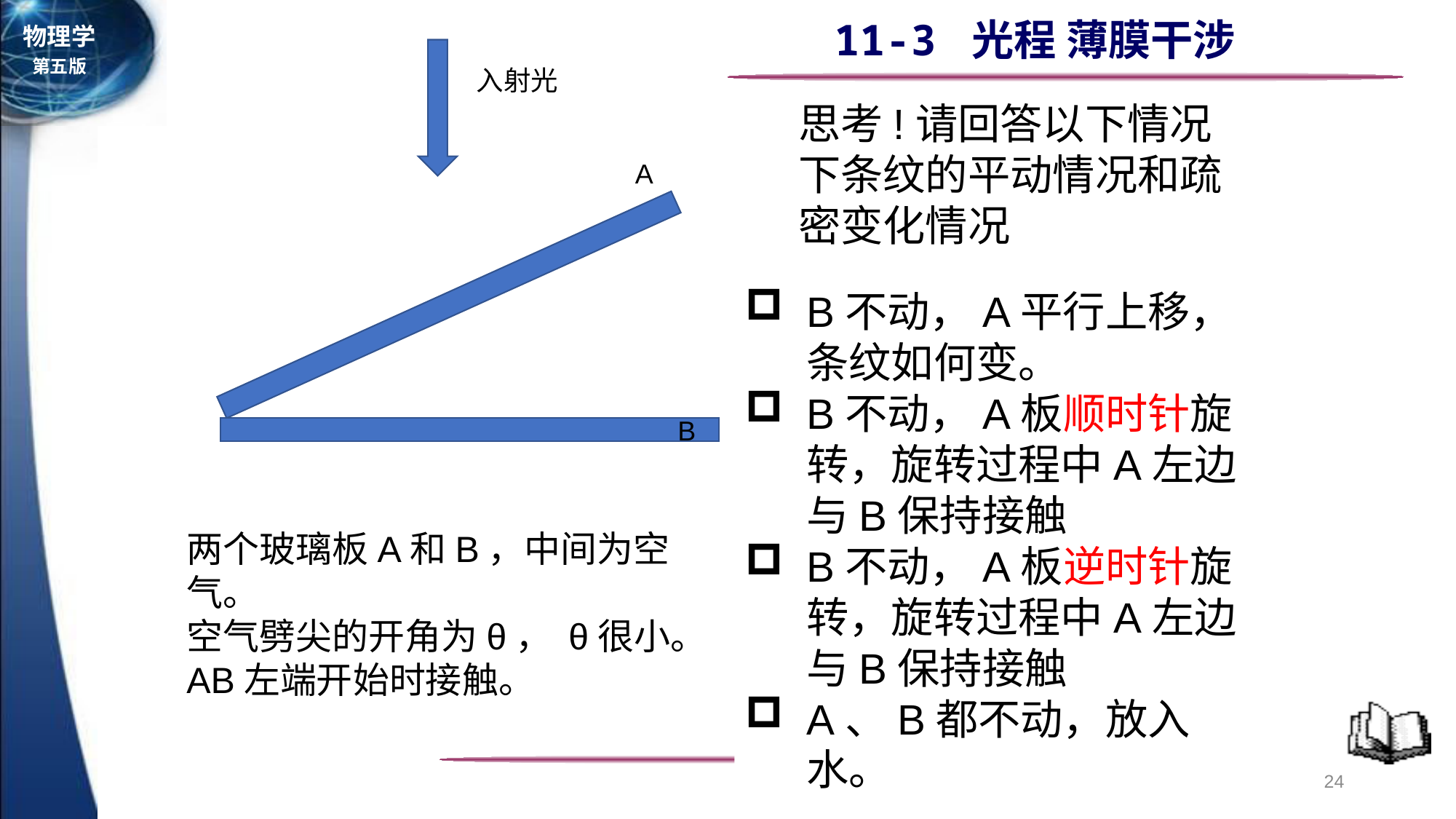

入射光
思考!请回答以下情况下条纹的平动情况和疏密变化情况
A
B不动，A平行上移，条纹如何变。
B不动，A板顺时针旋转，旋转过程中A左边与B保持接触
B不动，A板逆时针旋转，旋转过程中A左边与B保持接触
A、B都不动，放入水。

B

两个玻璃板A和B，中间为空气。
空气劈尖的开角为θ， θ很小。
AB左端开始时接触。
24